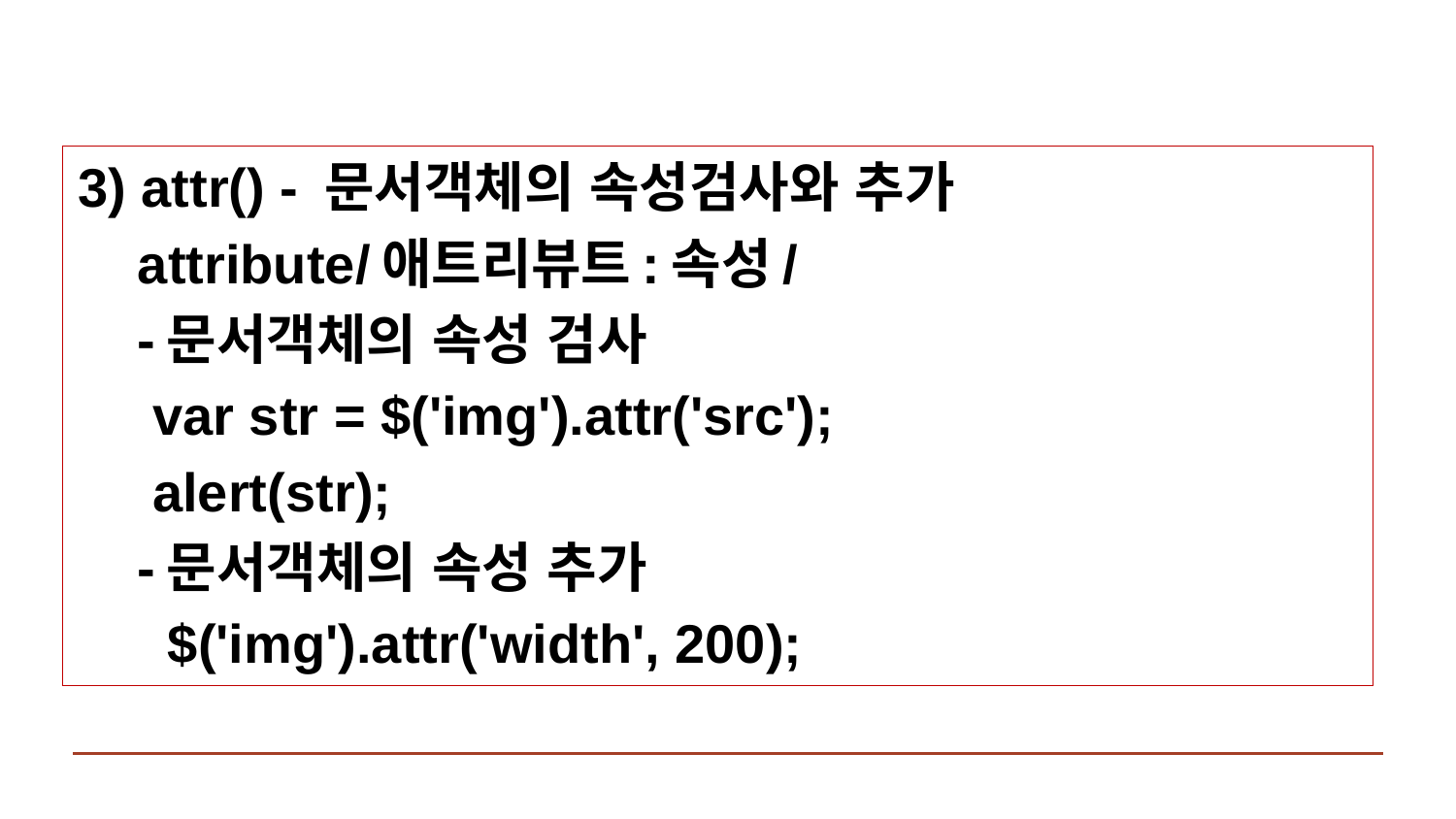

3) attr() - 문서객체의 속성검사와 추가
    attribute/애트리뷰트:속성/
    -문서객체의 속성 검사
     var str = $('img').attr('src');
     alert(str);
    -문서객체의 속성 추가
      $('img').attr('width', 200);